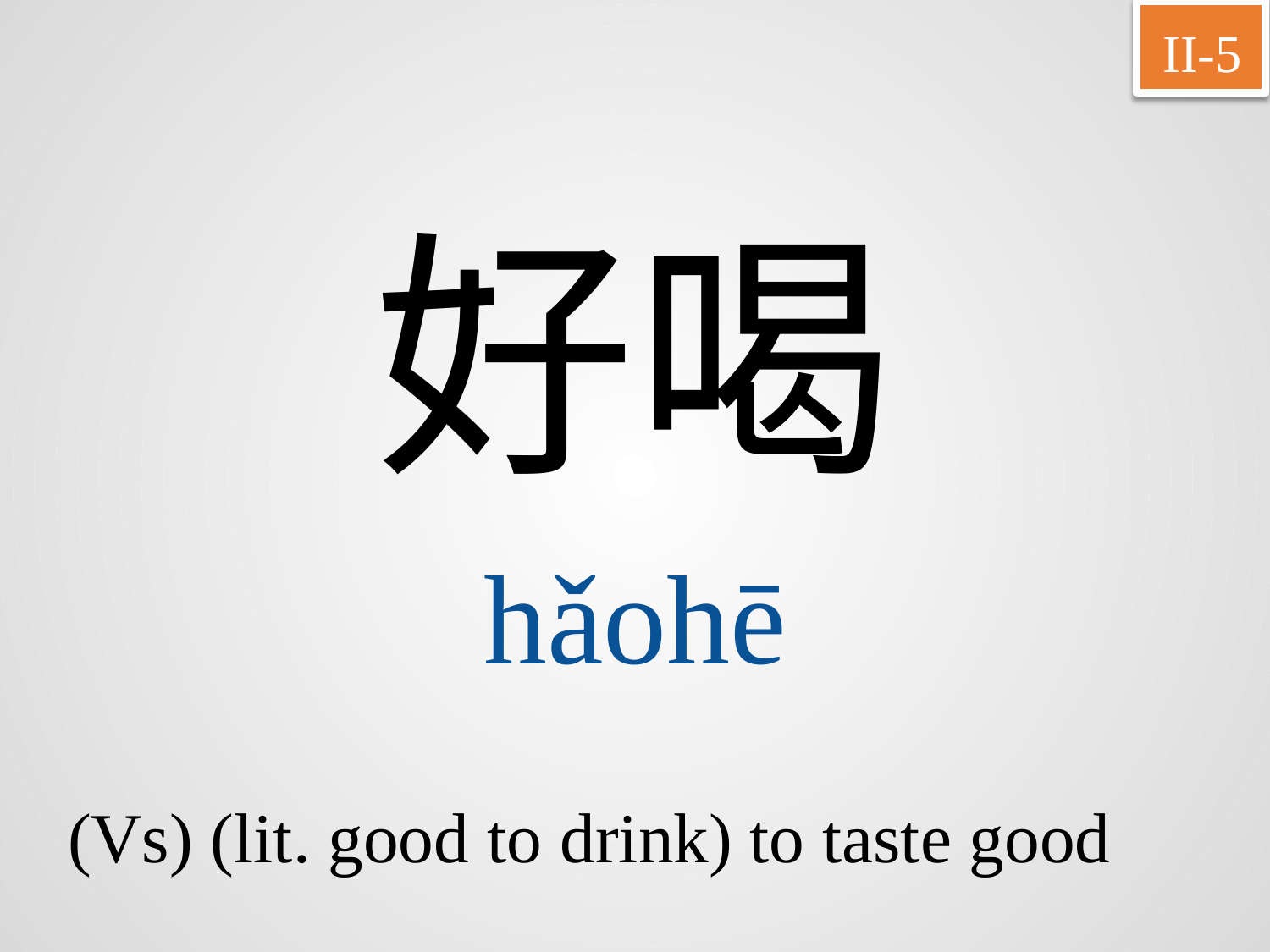

II-5

好喝
hǎohē
(Vs) (lit. good to drink) to taste good